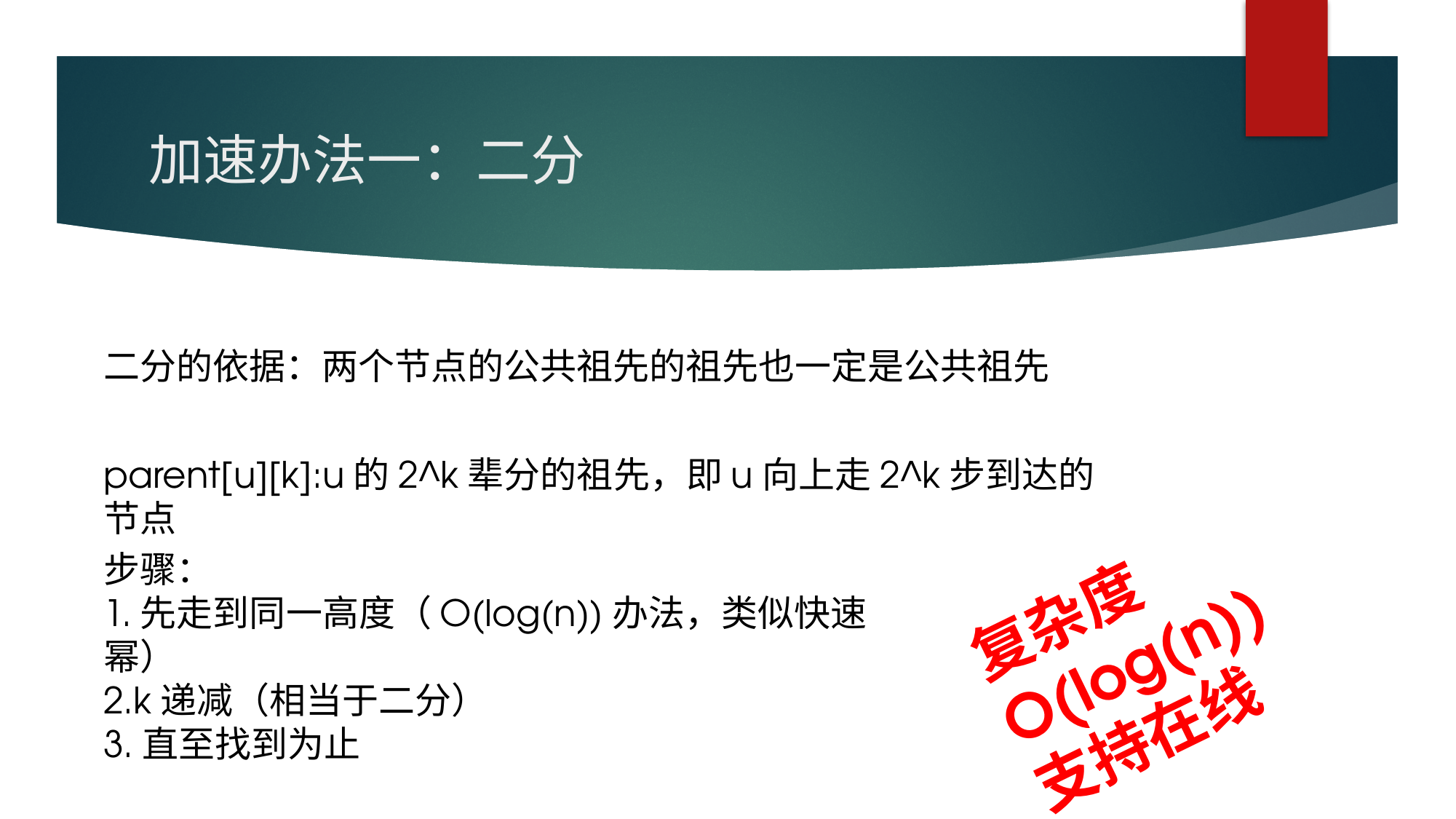

# 加速办法一：二分
二分的依据：两个节点的公共祖先的祖先也一定是公共祖先
parent[u][k]:u的2^k辈分的祖先，即u向上走2^k步到达的节点
复杂度O(log(n))
支持在线
步骤：
1.先走到同一高度（O(log(n))办法，类似快速幂）
2.k递减（相当于二分）
3.直至找到为止